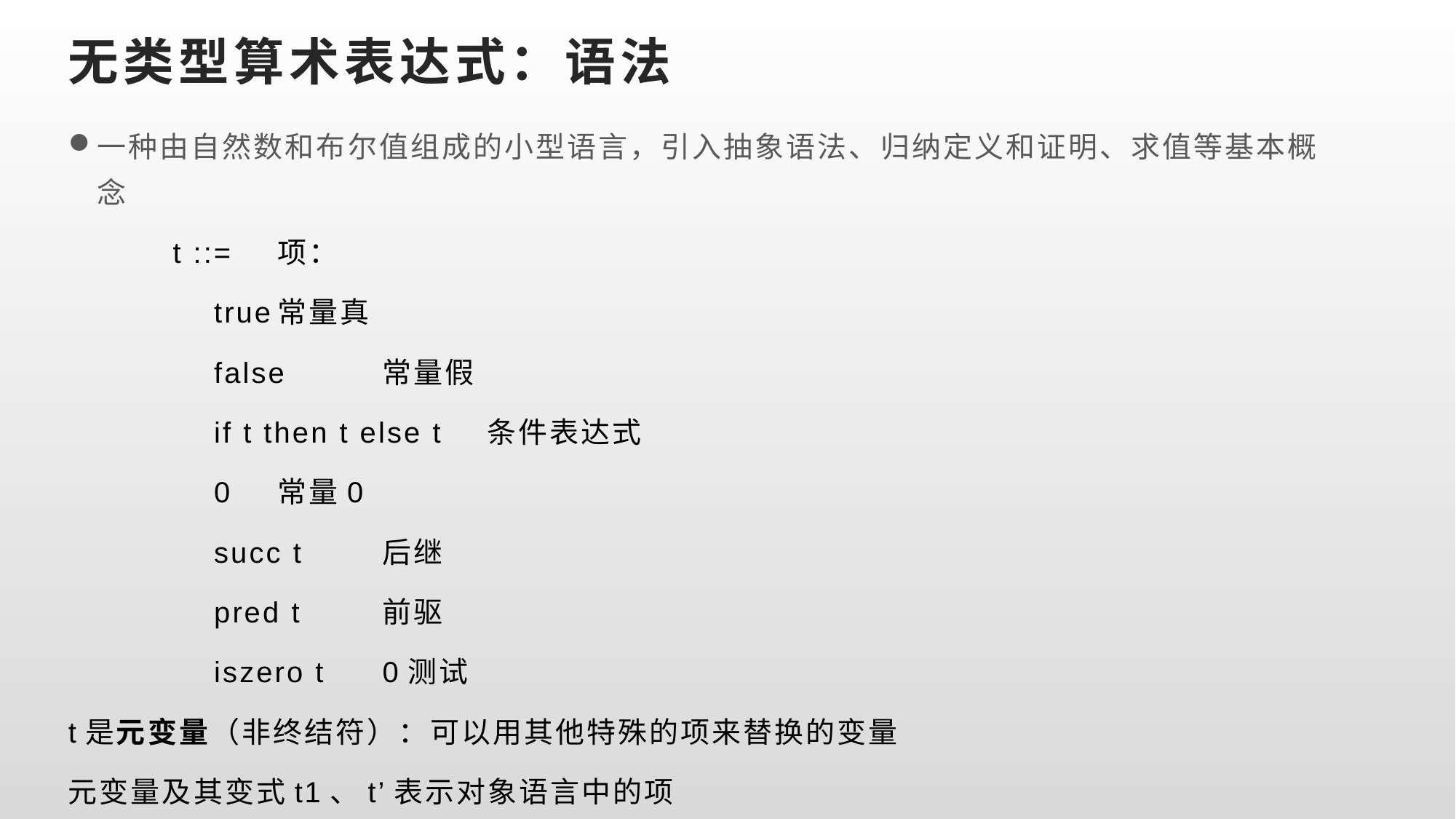

# 无类型算术表达式：语法
一种由自然数和布尔值组成的小型语言，引入抽象语法、归纳定义和证明、求值等基本概念
	t ::=					项：
	    true					常量真
	    false					常量假
	    if t then t else t			条件表达式
	    0					常量0
	    succ t				后继
	    pred t				前驱
	    iszero t				0测试
t是元变量（非终结符）：可以用其他特殊的项来替换的变量
元变量及其变式t1、t’表示对象语言中的项